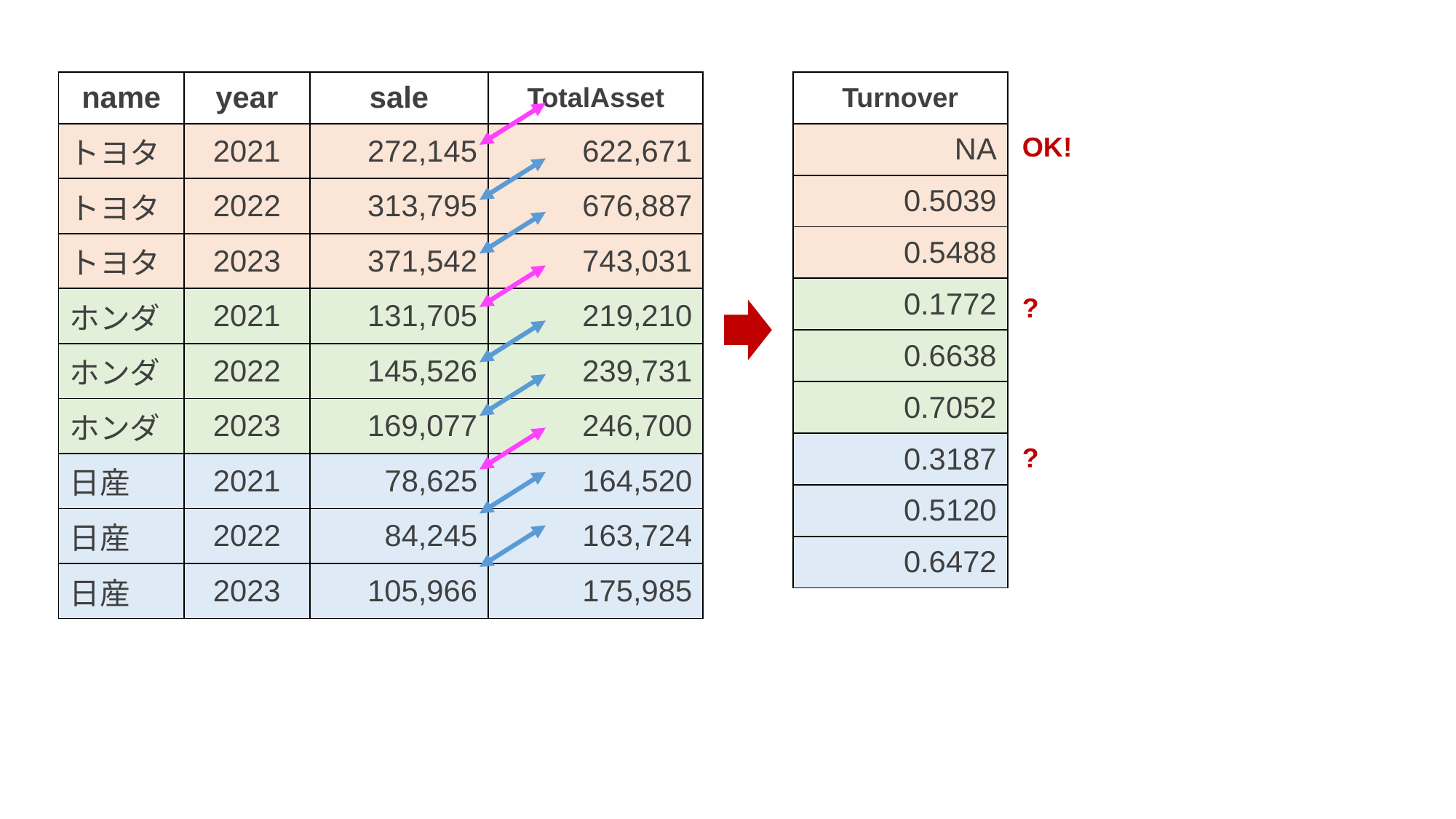

| name | year | sale | TotalAsset |
| --- | --- | --- | --- |
| トヨタ | 2021 | 272,145 | 622,671 |
| トヨタ | 2022 | 313,795 | 676,887 |
| トヨタ | 2023 | 371,542 | 743,031 |
| ホンダ | 2021 | 131,705 | 219,210 |
| ホンダ | 2022 | 145,526 | 239,731 |
| ホンダ | 2023 | 169,077 | 246,700 |
| 日産 | 2021 | 78,625 | 164,520 |
| 日産 | 2022 | 84,245 | 163,724 |
| 日産 | 2023 | 105,966 | 175,985 |
| Turnover |
| --- |
| NA |
| 0.5039 |
| 0.5488 |
| 0.1772 |
| 0.6638 |
| 0.7052 |
| 0.3187 |
| 0.5120 |
| 0.6472 |
OK!
?

?